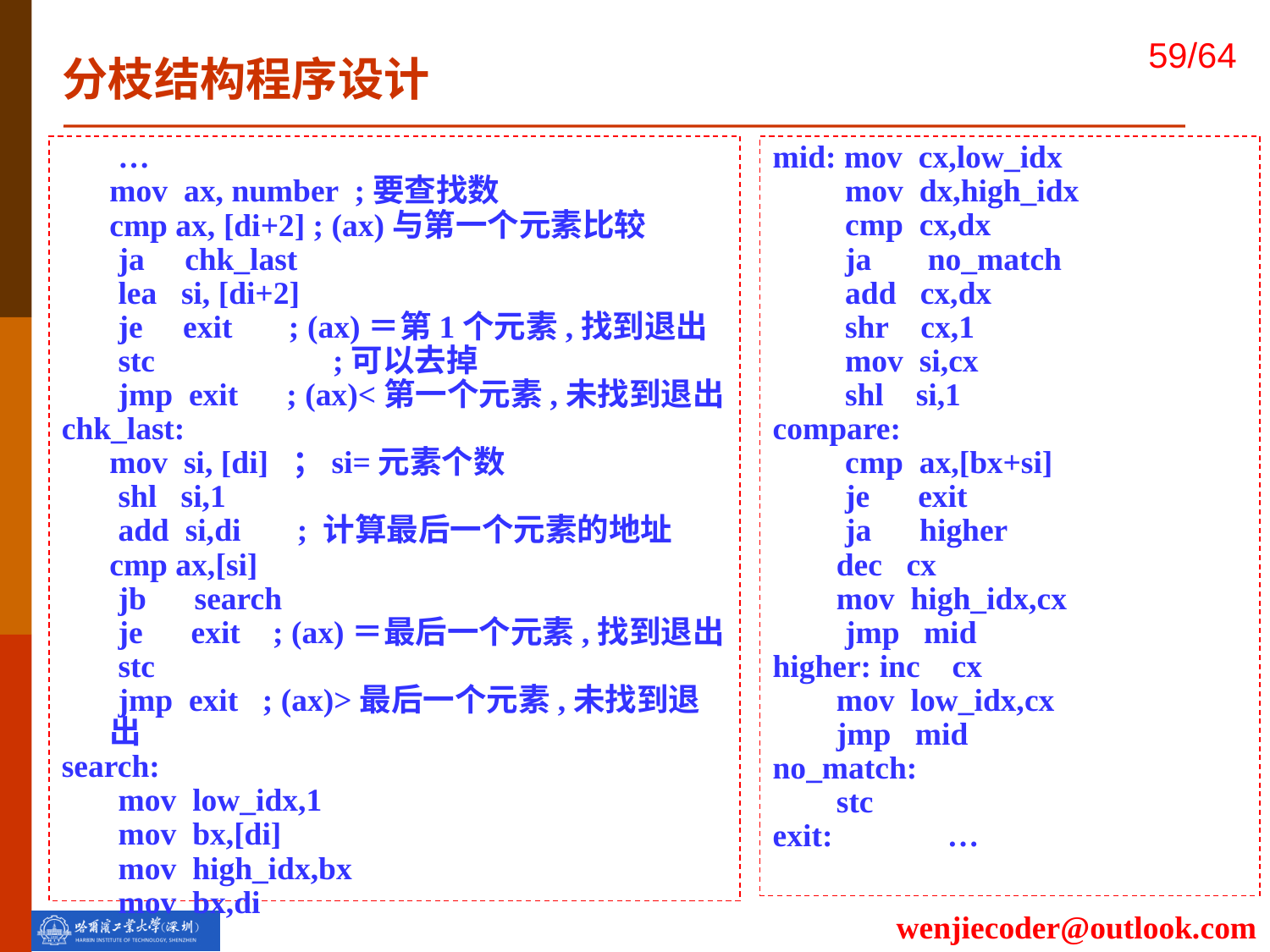

分枝结构程序设计
       …
	mov  ax, number  ;要查找数
	cmp ax, [di+2] ; (ax)与第一个元素比较
       ja     chk_last
       lea   si, [di+2]
       je     exit       ; (ax)＝第1个元素,找到退出
       stc	            ;可以去掉
       jmp  exit      ; (ax)<第一个元素,未找到退出
chk_last:
	mov  si, [di]  ；si=元素个数
       shl   si,1
       add  si,di       ; 计算最后一个元素的地址
	cmp ax,[si]
       jb      search
       je      exit    ; (ax)＝最后一个元素,找到退出
       stc
       jmp  exit   ; (ax)>最后一个元素,未找到退出
search:
       mov  low_idx,1
       mov  bx,[di]
       mov  high_idx,bx
       mov  bx,di

mid: mov  cx,low_idx
         mov  dx,high_idx
         cmp  cx,dx
         ja       no_match
         add   cx,dx
         shr    cx,1
         mov  si,cx
         shl    si,1
compare:
         cmp  ax,[bx+si]
         je      exit
         ja      higher
	  dec   cx
	  mov  high_idx,cx
         jmp   mid
higher: inc    cx
	  mov  low_idx,cx
	  jmp   mid
no_match:
	  stc
exit:	…